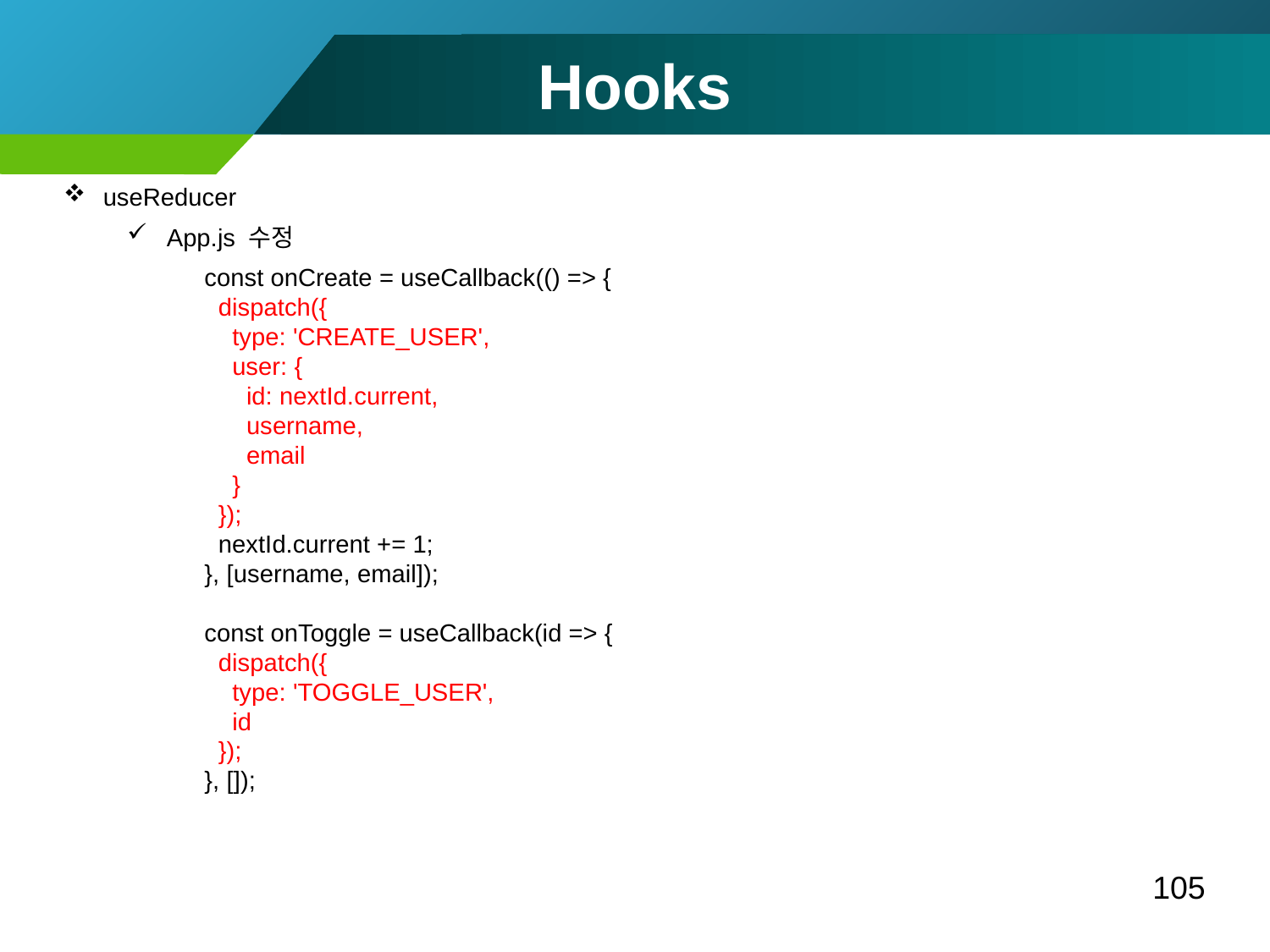

Hooks
useReducer
App.js 수정
  const onCreate = useCallback(() => {
    dispatch({
      type: 'CREATE_USER',
      user: {
        id: nextId.current,
        username,
        email
      }
    });
    nextId.current += 1;
  }, [username, email]);

  const onToggle = useCallback(id => {
    dispatch({
      type: 'TOGGLE_USER',
      id
    });
  }, []);

105